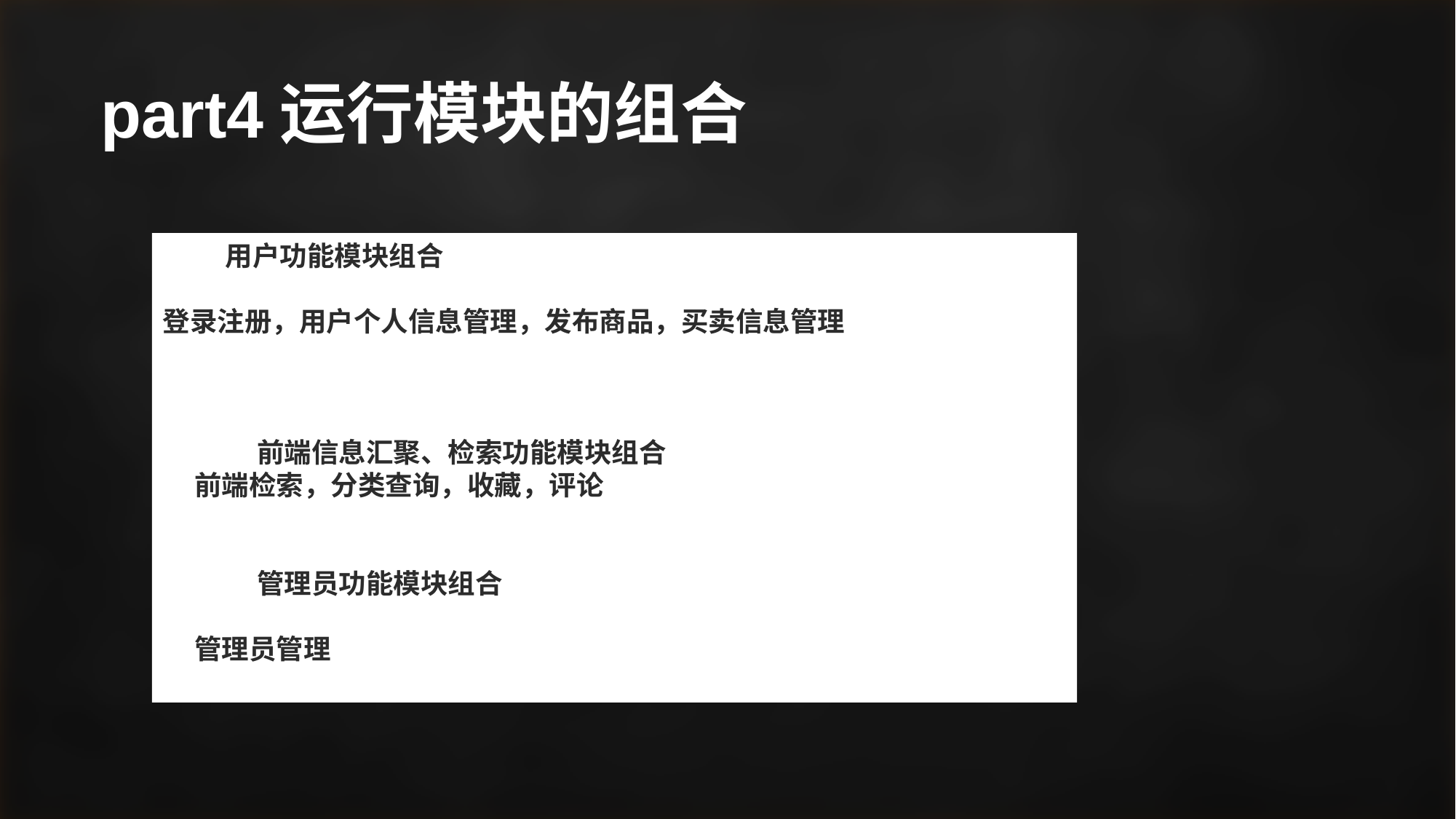

# part4运行模块的组合
4.1.1用户功能模块组合 登录注册，用户个人信息管理，发布商品，买卖信息管理
4.1.2前端信息汇聚、检索功能模块组合前端检索，分类查询，收藏，评论
4.1.3管理员功能模块组合 管理员管理